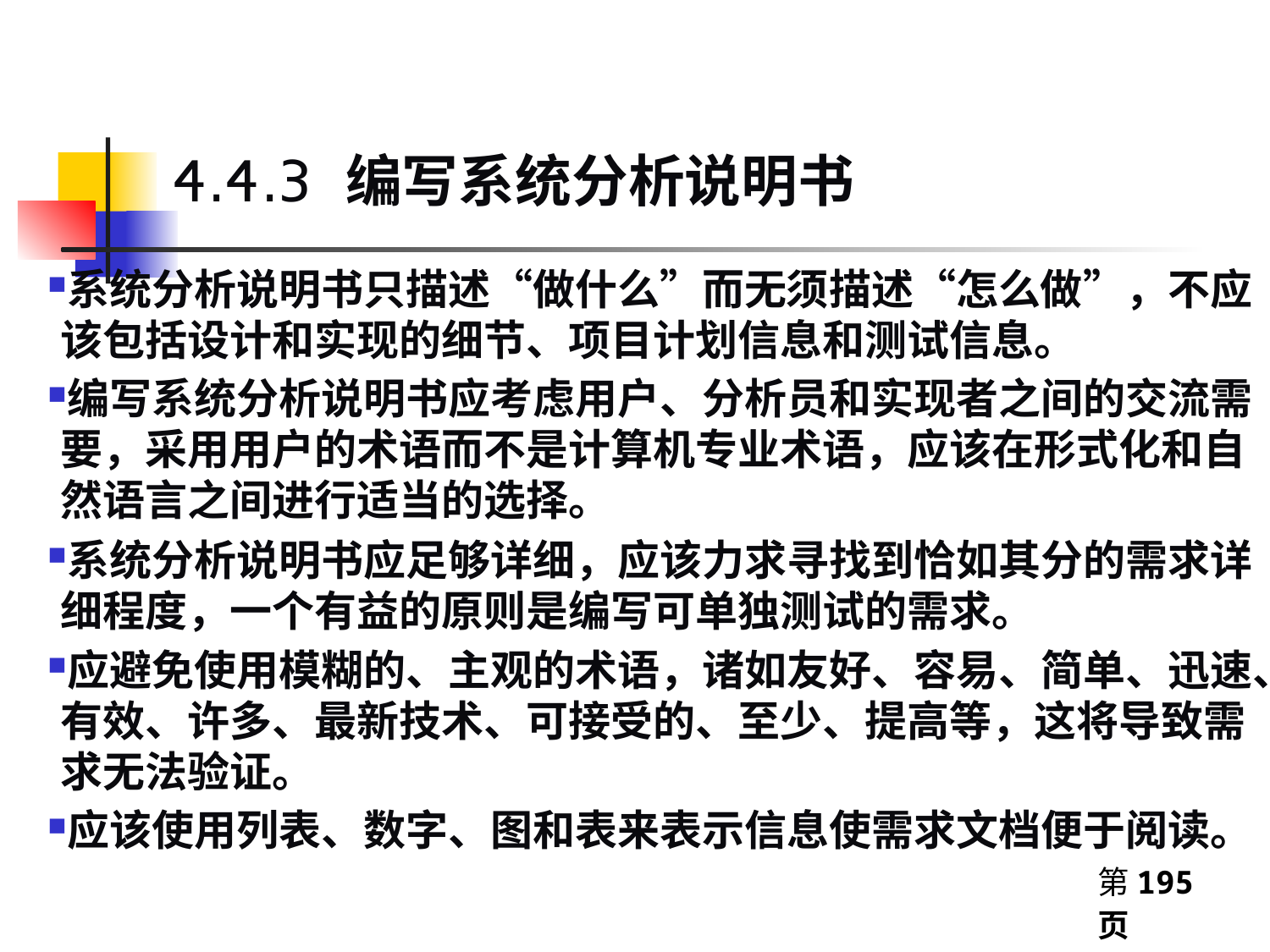

4.4.3 编写系统分析说明书
系统分析说明书只描述“做什么”而无须描述“怎么做”，不应该包括设计和实现的细节、项目计划信息和测试信息。
编写系统分析说明书应考虑用户、分析员和实现者之间的交流需要，采用用户的术语而不是计算机专业术语，应该在形式化和自然语言之间进行适当的选择。
系统分析说明书应足够详细，应该力求寻找到恰如其分的需求详细程度，一个有益的原则是编写可单独测试的需求。
应避免使用模糊的、主观的术语，诸如友好、容易、简单、迅速、有效、许多、最新技术、可接受的、至少、提高等，这将导致需求无法验证。
应该使用列表、数字、图和表来表示信息使需求文档便于阅读。